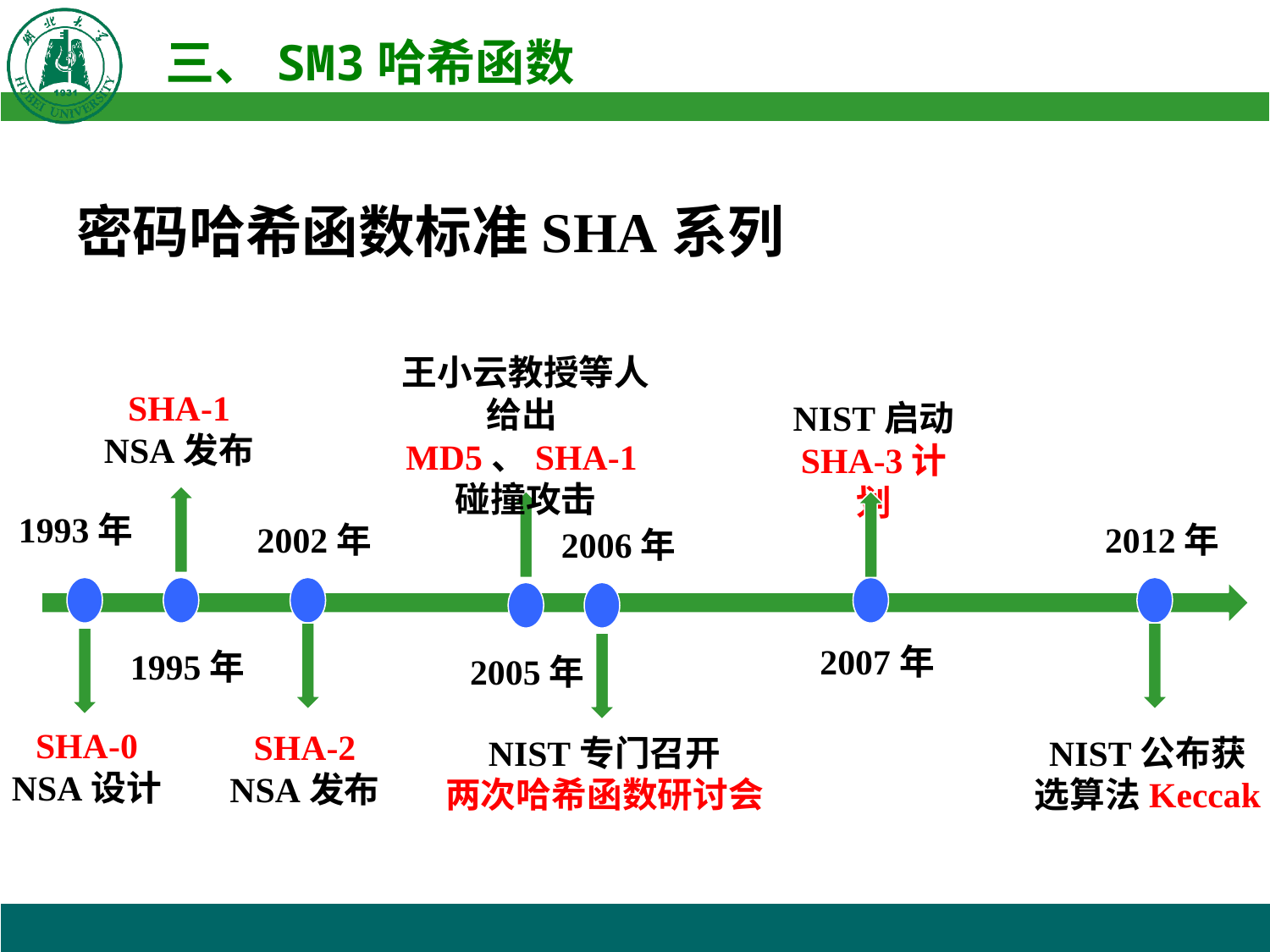

密码哈希函数标准SHA系列

王小云教授等人给出MD5、SHA-1碰撞攻击
SHA-1
NSA发布
NIST启动
SHA-3计划

1993年
2002年
2012年
2006年

2007年
1995年
2005年
SHA-0
NSA设计
SHA-2
NSA发布
NIST专门召开
两次哈希函数研讨会
NIST公布获选算法Keccak